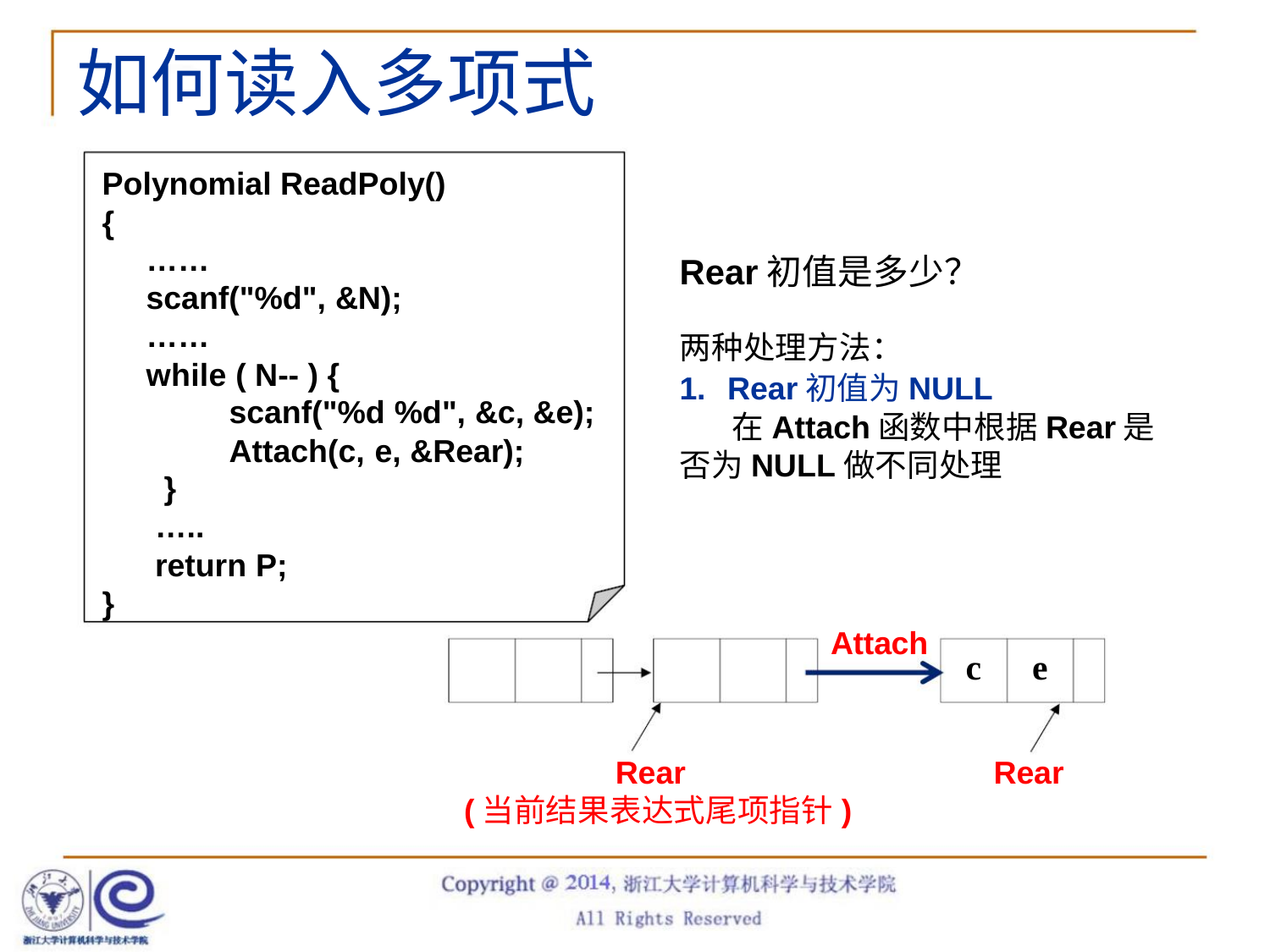

如何读入多项式
Polynomial ReadPoly()
{
……
Rear初值是多少？
scanf("%d", &N);
……
while ( N-- ) {
两种处理方法：
1. Rear初值为NULL
在Attach函数中根据Rear是
否为NULL做不同处理
scanf("%d %d", &c, &e);
Attach(c, e, &Rear);
}
…..
return P;
}
Attach
c e
Rear
(当前结果表达式尾项指针)
Rear